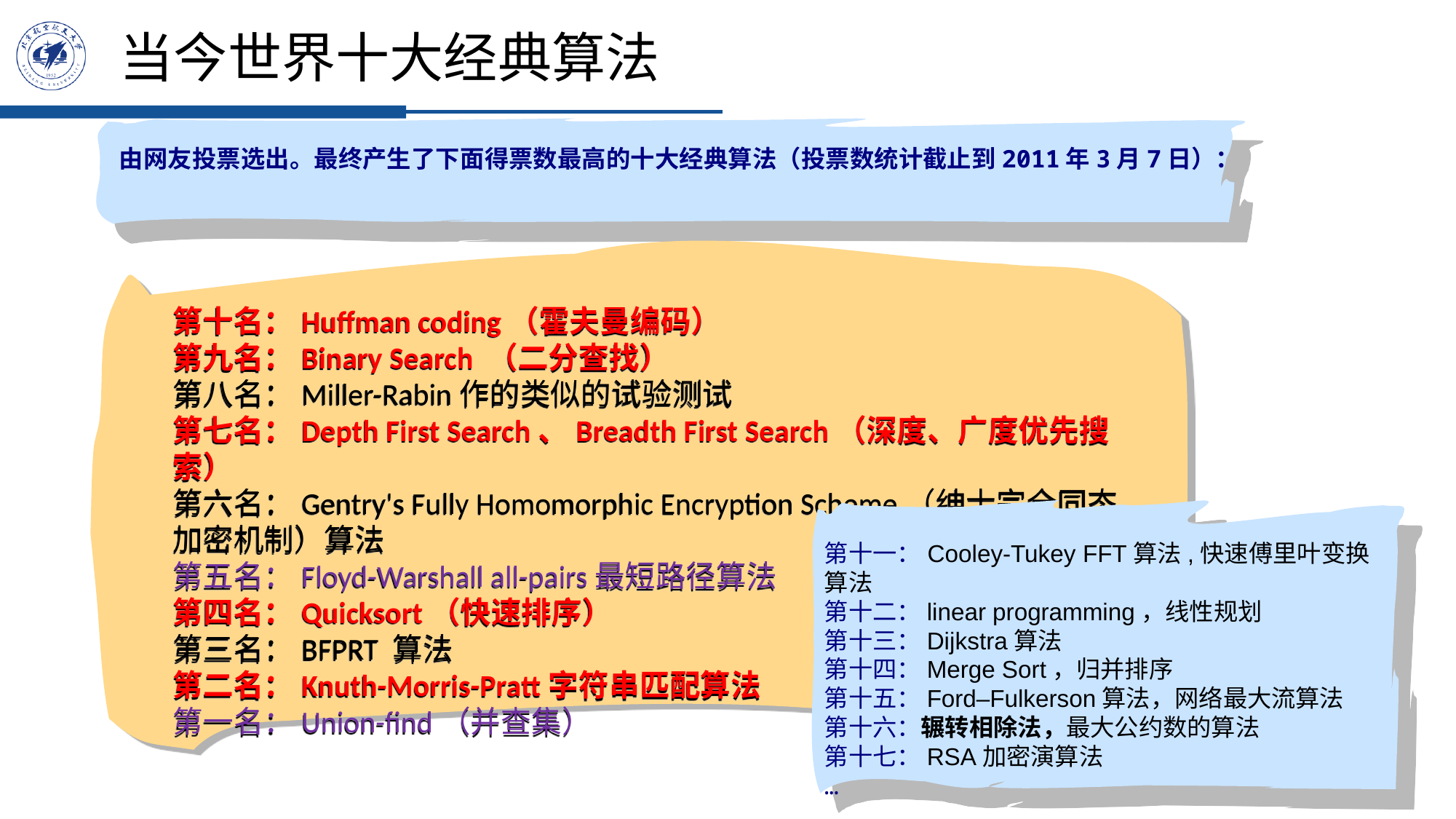

# 当今世界十大经典算法

由网友投票选出。最终产生了下面得票数最高的十大经典算法（投票数统计截止到2011年3月7日）：

第十名：Huffman coding（霍夫曼编码）
第九名：Binary Search （二分查找）
第八名：Miller-Rabin作的类似的试验测试
第七名：Depth First Search、Breadth First Search（深度、广度优先搜索）
第六名：Gentry's Fully Homomorphic Encryption Scheme（绅士完全同态加密机制）算法
第五名：Floyd-Warshall all-pairs最短路径算法
第四名：Quicksort（快速排序）
第三名：BFPRT 算法
第二名：Knuth-Morris-Pratt字符串匹配算法
第一名：Union-find（并查集）

第十一：Cooley-Tukey FFT算法,快速傅里叶变换算法
第十二：linear programming，线性规划
第十三：Dijkstra算法
第十四：Merge Sort，归并排序
第十五：Ford–Fulkerson算法，网络最大流算法
第十六：辗转相除法，最大公约数的算法
第十七：RSA加密演算法
…
76